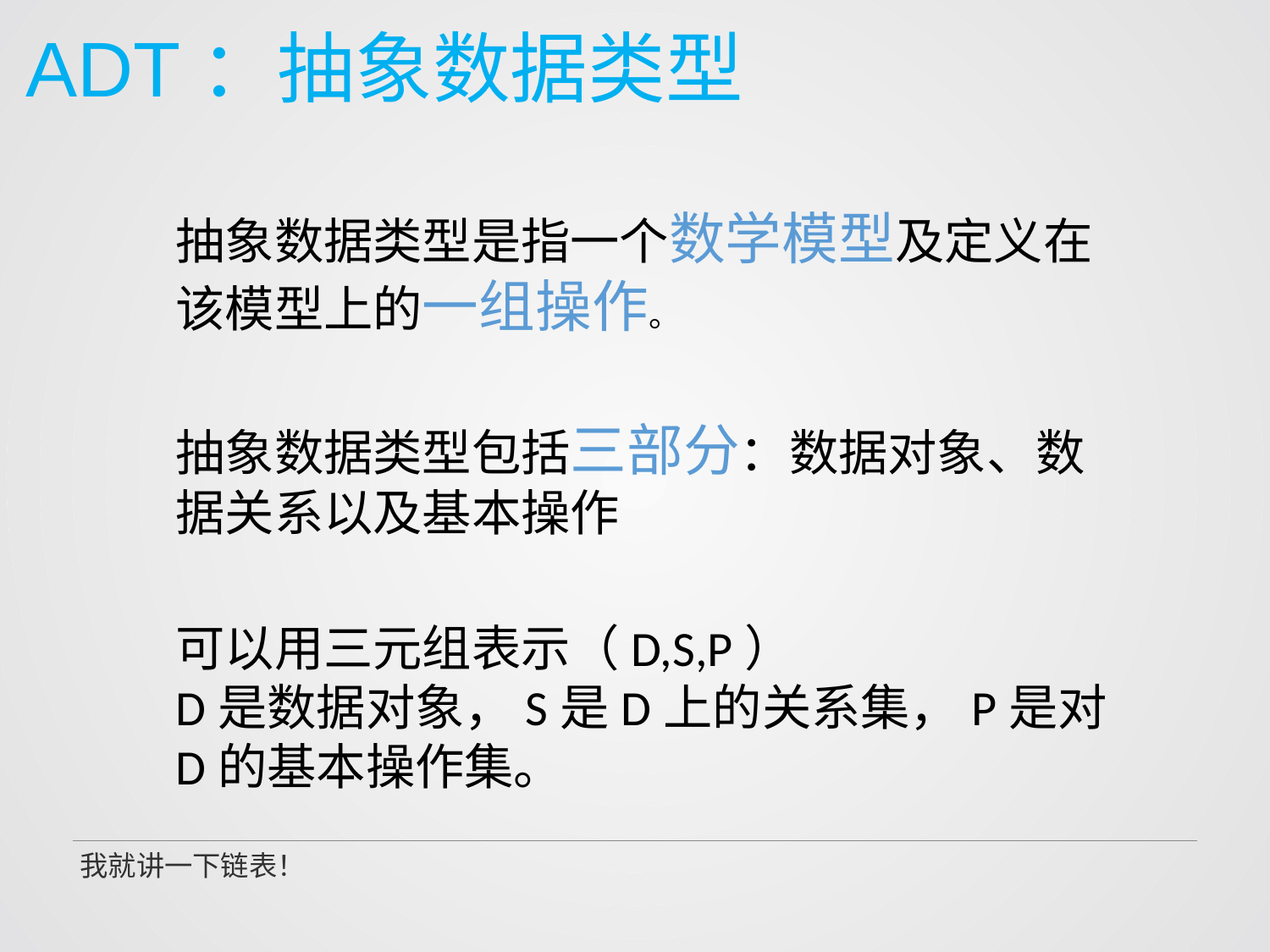

ADT：抽象数据类型
抽象数据类型是指一个数学模型及定义在该模型上的一组操作。

抽象数据类型包括三部分：数据对象、数据关系以及基本操作

可以用三元组表示（D,S,P）
D是数据对象，S是D上的关系集，P是对D的基本操作集。
我就讲一下链表！